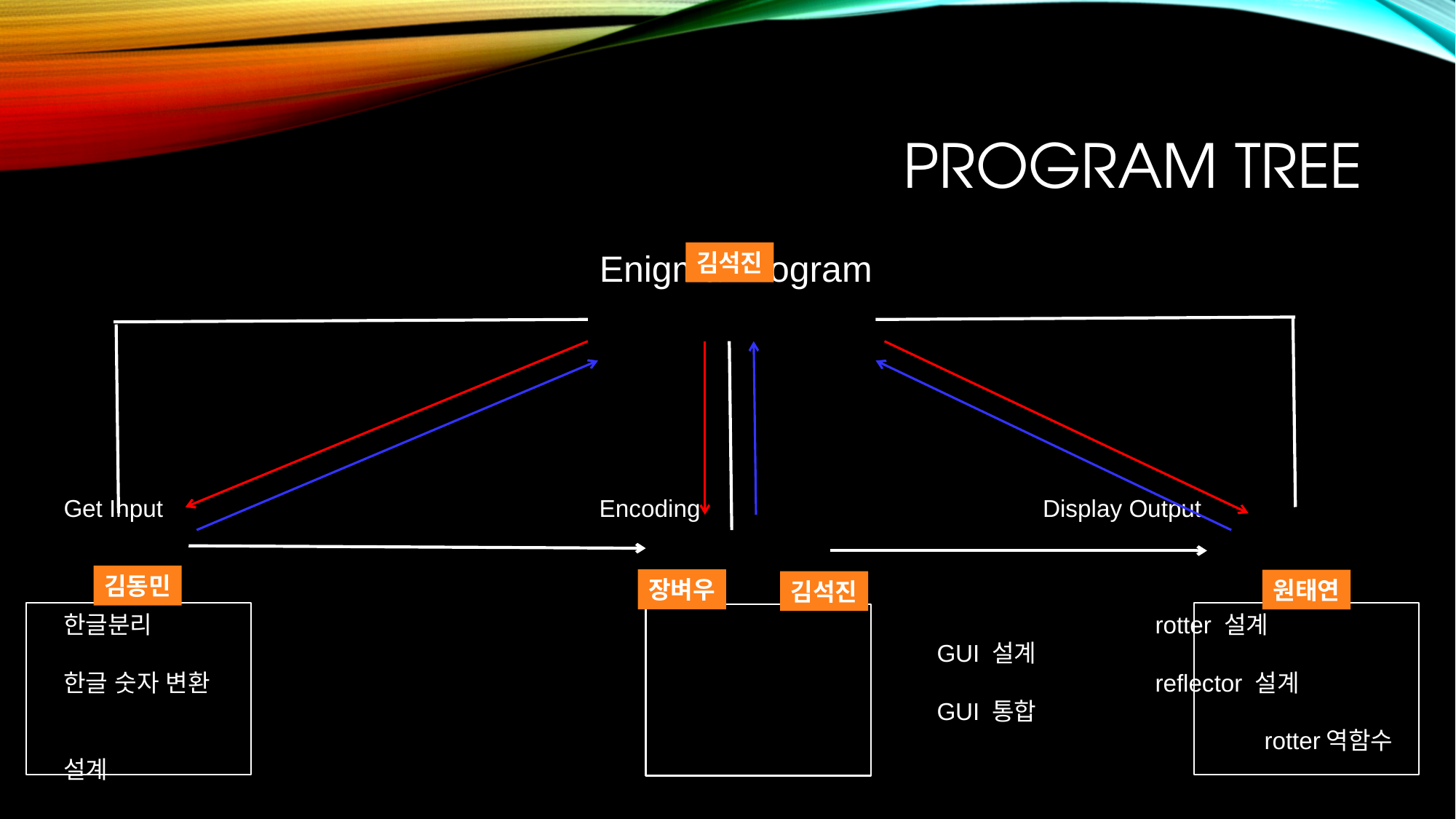

# pROGRAM TREE
Enigma Program

Get Input                                                                 Encoding                                                   Display Output

한글분리										rotter 설계									GUI 설계
한글 숫자 변환									reflector 설계									GUI 통합
											rotter역함수 설계
김석진
김동민
장벼우
원태연
김석진